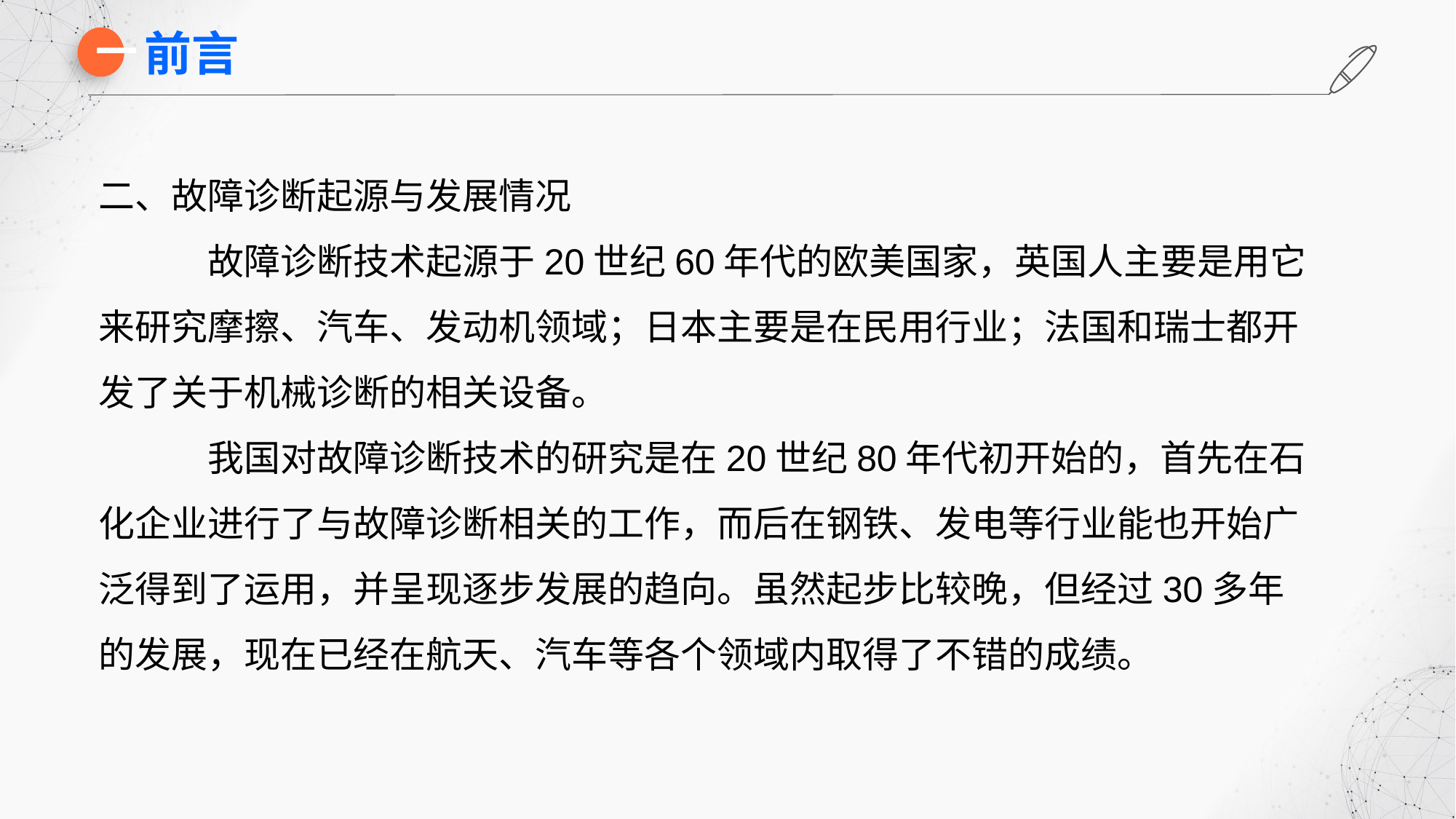

前言
一

二、故障诊断起源与发展情况
	故障诊断技术起源于20世纪60年代的欧美国家，英国人主要是用它来研究摩擦、汽车、发动机领域；日本主要是在民用行业；法国和瑞士都开发了关于机械诊断的相关设备。
	我国对故障诊断技术的研究是在20世纪80年代初开始的，首先在石化企业进行了与故障诊断相关的工作，而后在钢铁、发电等行业能也开始广泛得到了运用，并呈现逐步发展的趋向。虽然起步比较晚，但经过30多年的发展，现在已经在航天、汽车等各个领域内取得了不错的成绩。